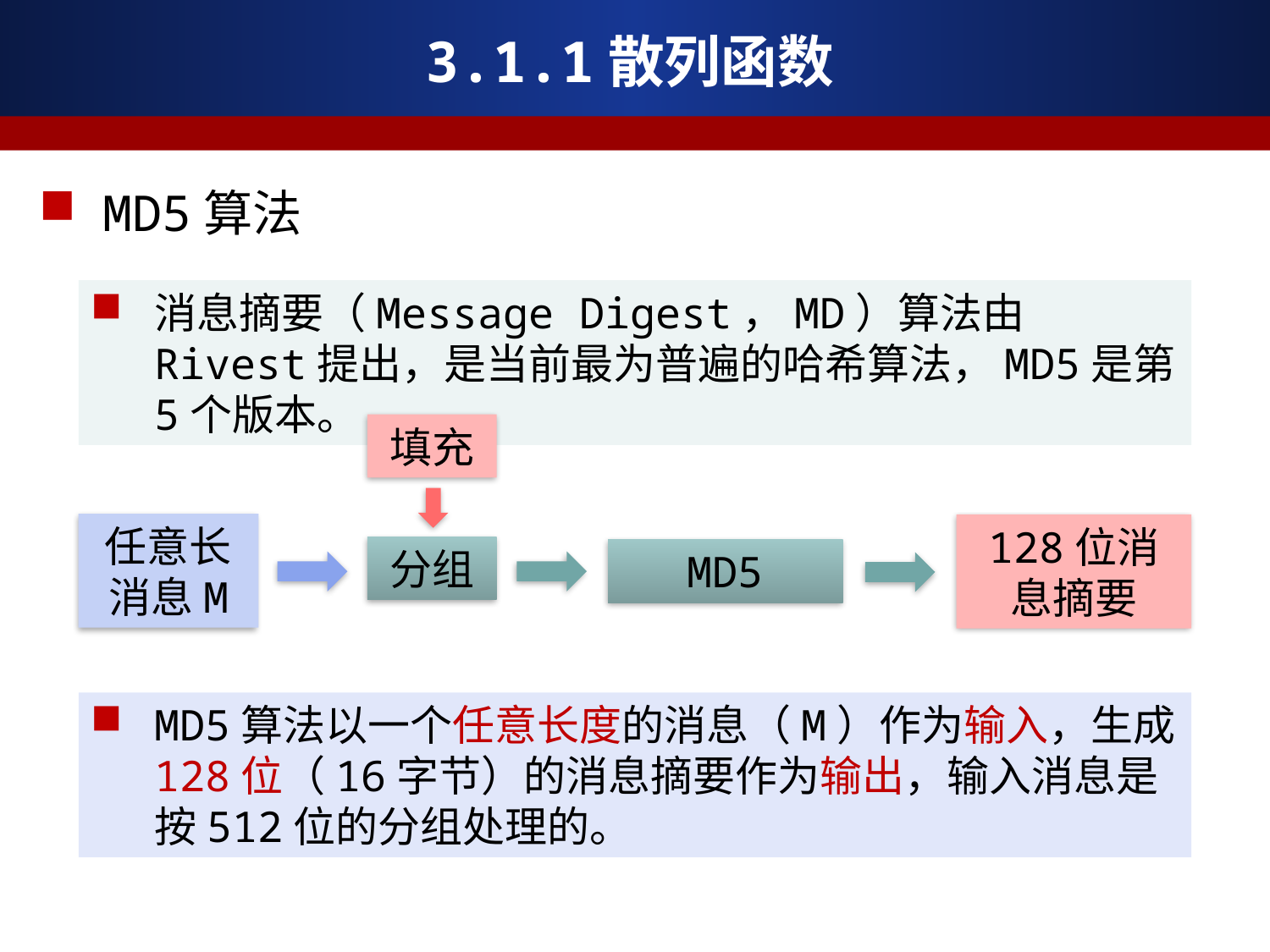

# 3.1.1散列函数
MD5算法
消息摘要（Message Digest，MD）算法由Rivest提出，是当前最为普遍的哈希算法，MD5是第5个版本。
填充

任意长消息M
128位消息摘要
分组
MD5

MD5算法以一个任意长度的消息（M）作为输入，生成128位（16字节）的消息摘要作为输出，输入消息是按512位的分组处理的。